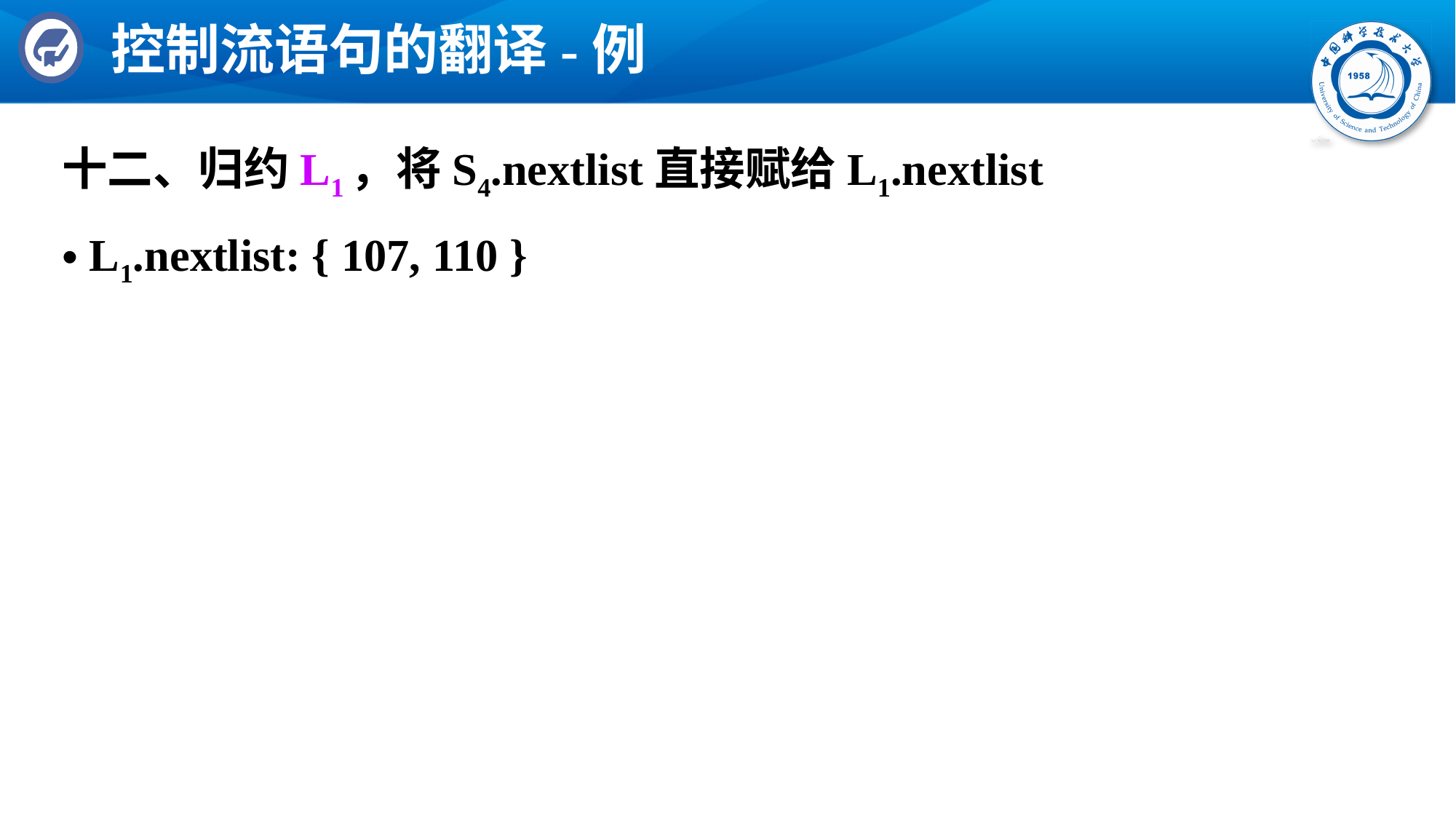

# 控制流语句的翻译-例
十二、归约L1，将S4.nextlist直接赋给L1.nextlist
L1.nextlist: { 107, 110 }